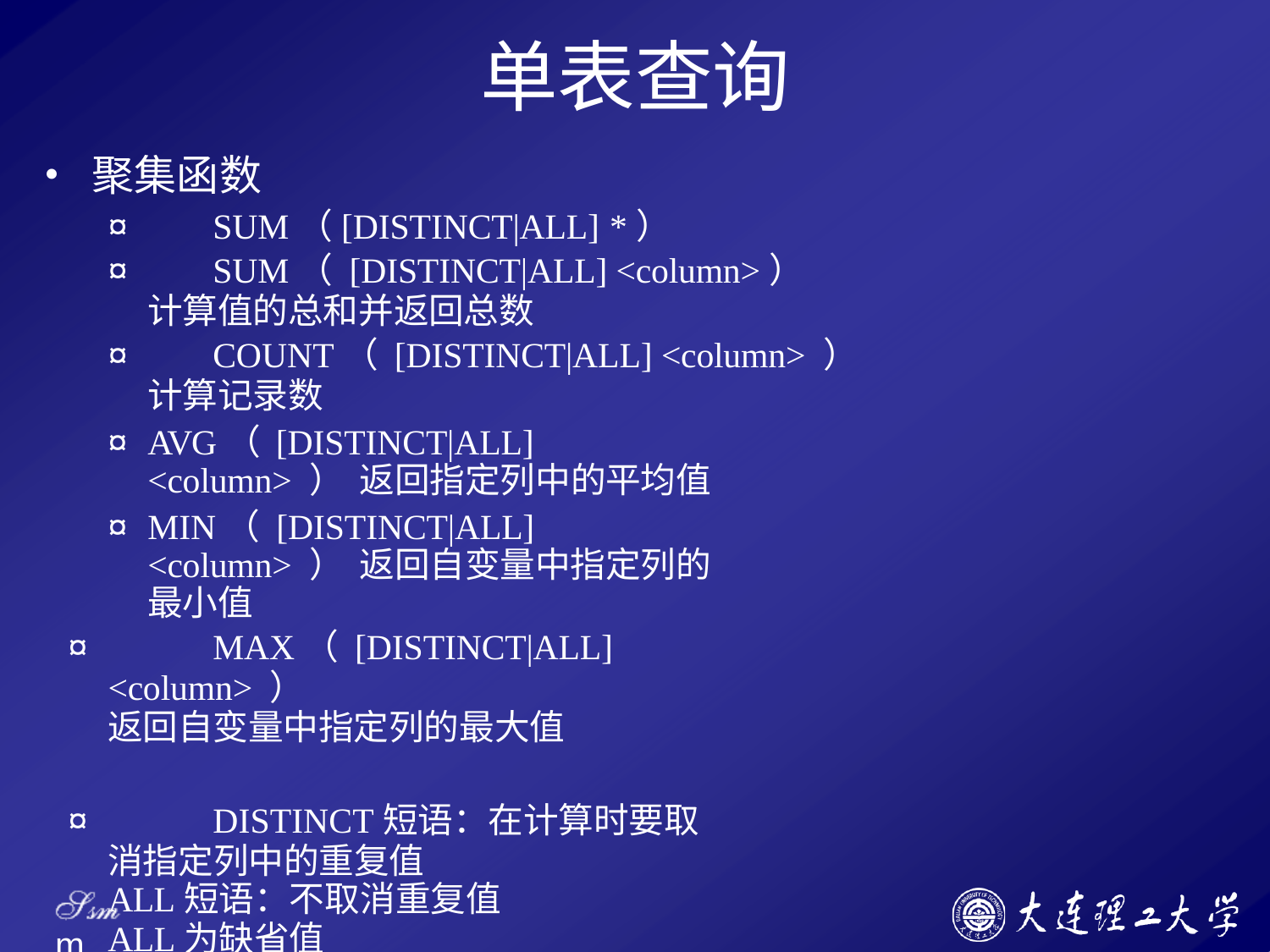

# 单表查询
聚集函数
¤	SUM（[DISTINCT|ALL] *）
¤	SUM（ [DISTINCT|ALL] <column>）
计算值的总和并返回总数
¤	COUNT（ [DISTINCT|ALL] <column> ）
计算记录数
¤	AVG（ [DISTINCT|ALL] <column> ）  返回指定列中的平均值
¤	MIN（ [DISTINCT|ALL] <column> ）  返回自变量中指定列的最小值
¤	MAX（ [DISTINCT|ALL] <column> ）
返回自变量中指定列的最大值

¤	DISTINCT短语：在计算时要取消指定列中的重复值
ALL短语：不取消重复值
ALL为缺省值

Ssm